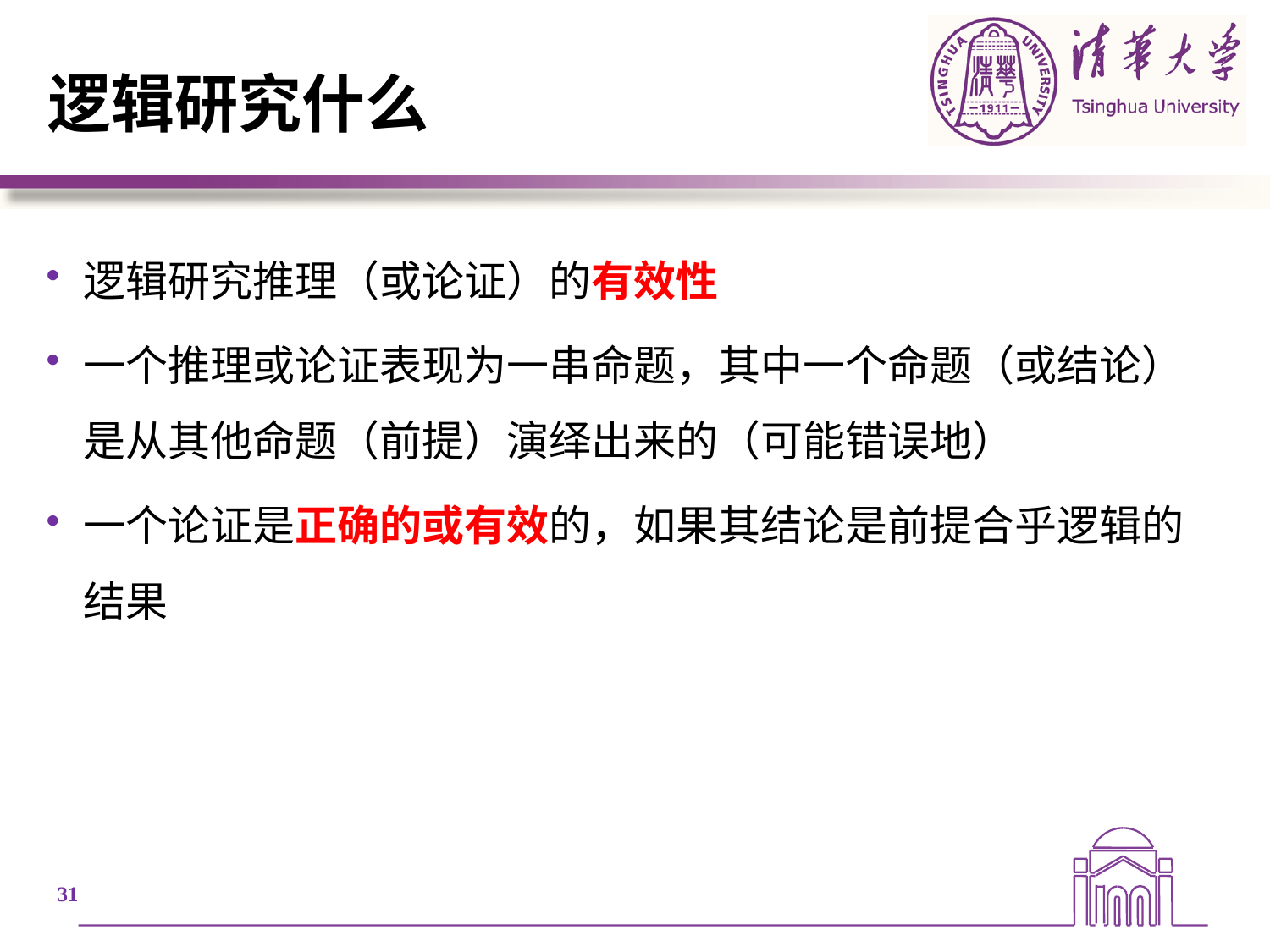

# 逻辑研究什么
逻辑研究推理（或论证）的有效性
一个推理或论证表现为一串命题，其中一个命题（或结论）是从其他命题（前提）演绎出来的（可能错误地）
一个论证是正确的或有效的，如果其结论是前提合乎逻辑的结果